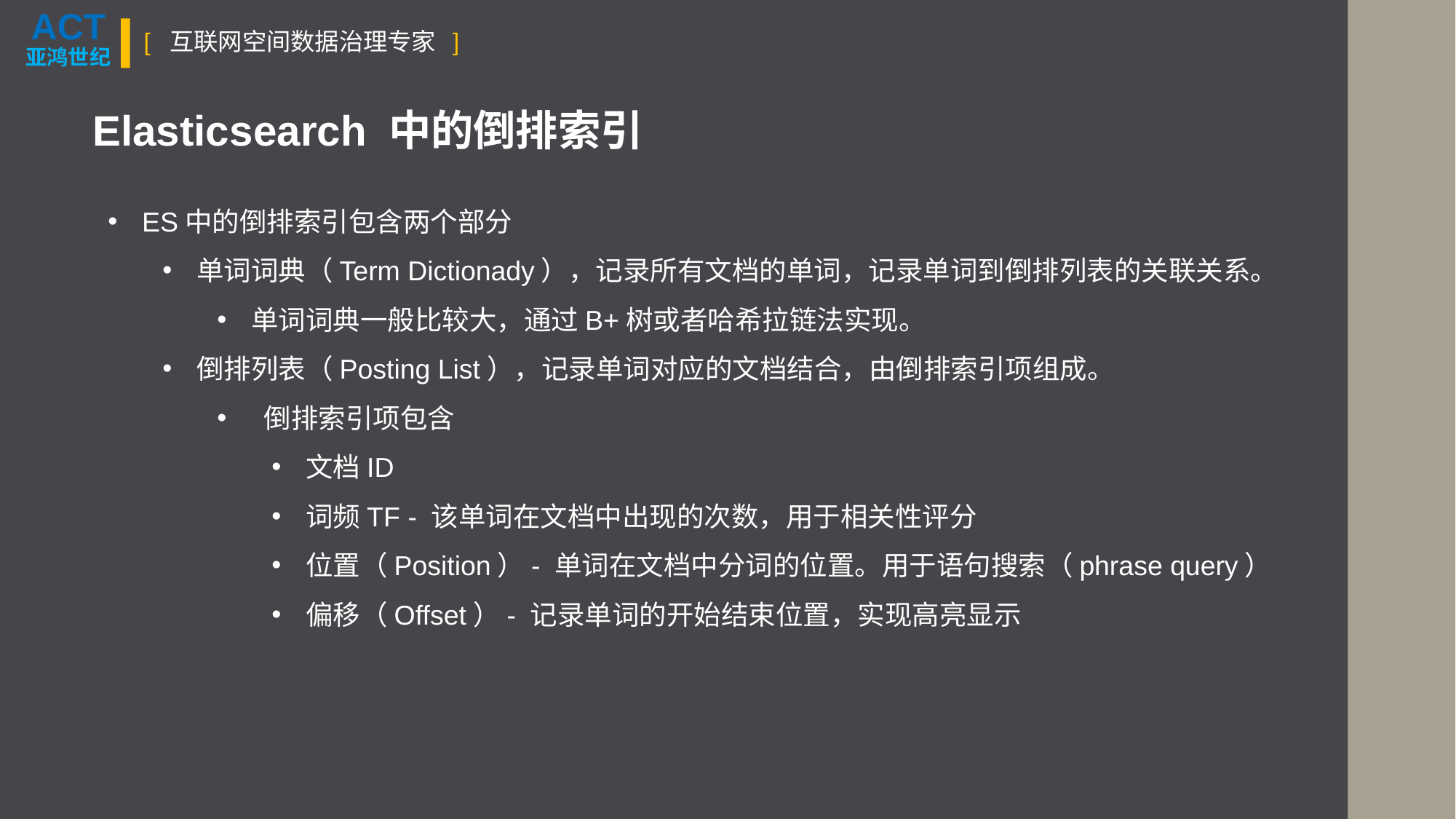

Elasticsearch 中的倒排索引
ES中的倒排索引包含两个部分
单词词典（Term Dictionady），记录所有文档的单词，记录单词到倒排列表的关联关系。
单词词典一般比较大，通过B+树或者哈希拉链法实现。
倒排列表（Posting List），记录单词对应的文档结合，由倒排索引项组成。
 倒排索引项包含
文档ID
词频TF - 该单词在文档中出现的次数，用于相关性评分
位置（Position）- 单词在文档中分词的位置。用于语句搜索（phrase query）
偏移（Offset）- 记录单词的开始结束位置，实现高亮显示